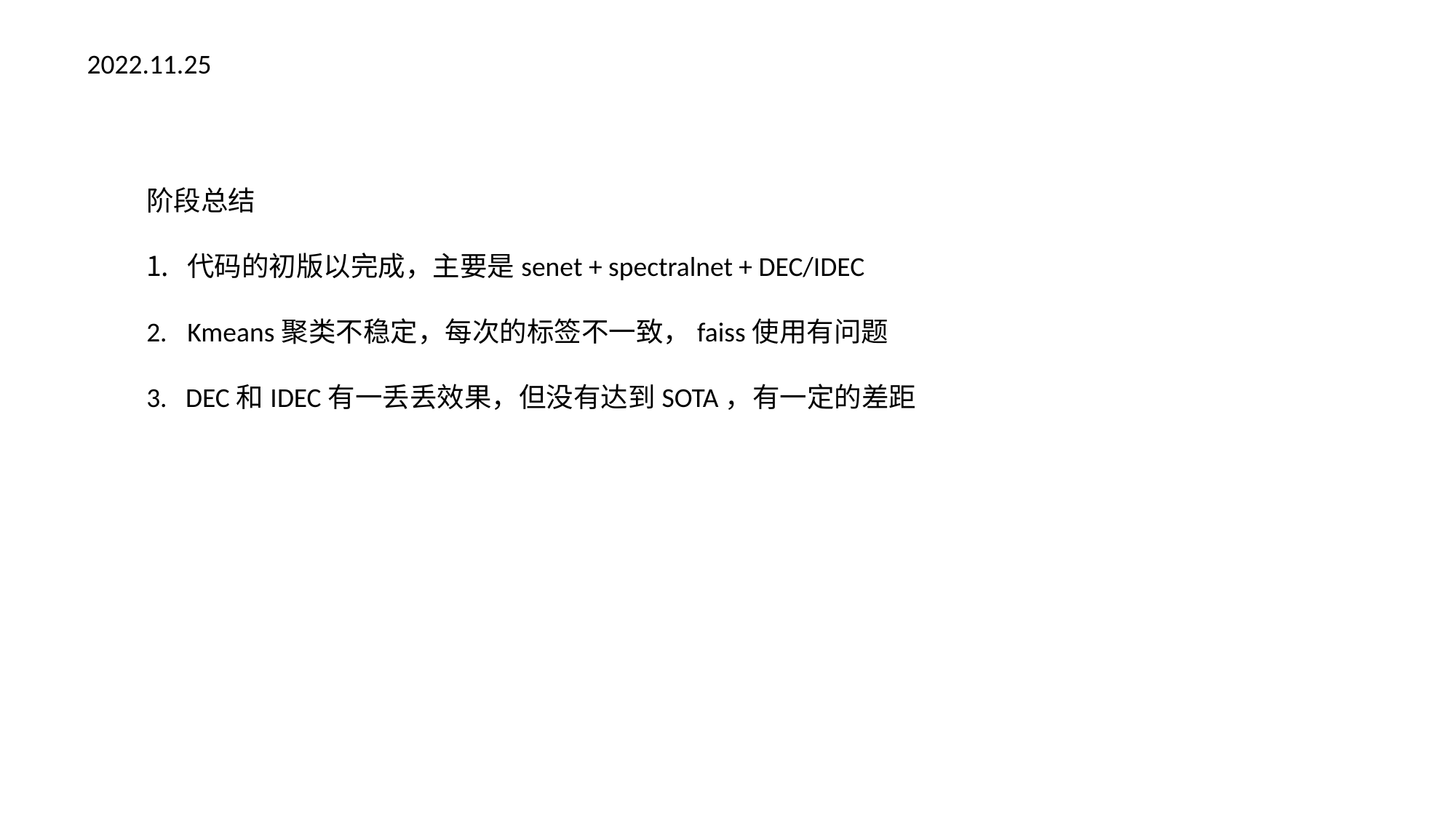

2022.11.25
阶段总结

代码的初版以完成，主要是senet + spectralnet + DEC/IDEC

Kmeans聚类不稳定，每次的标签不一致，faiss使用有问题

3.   DEC和IDEC有一丢丢效果，但没有达到SOTA，有一定的差距